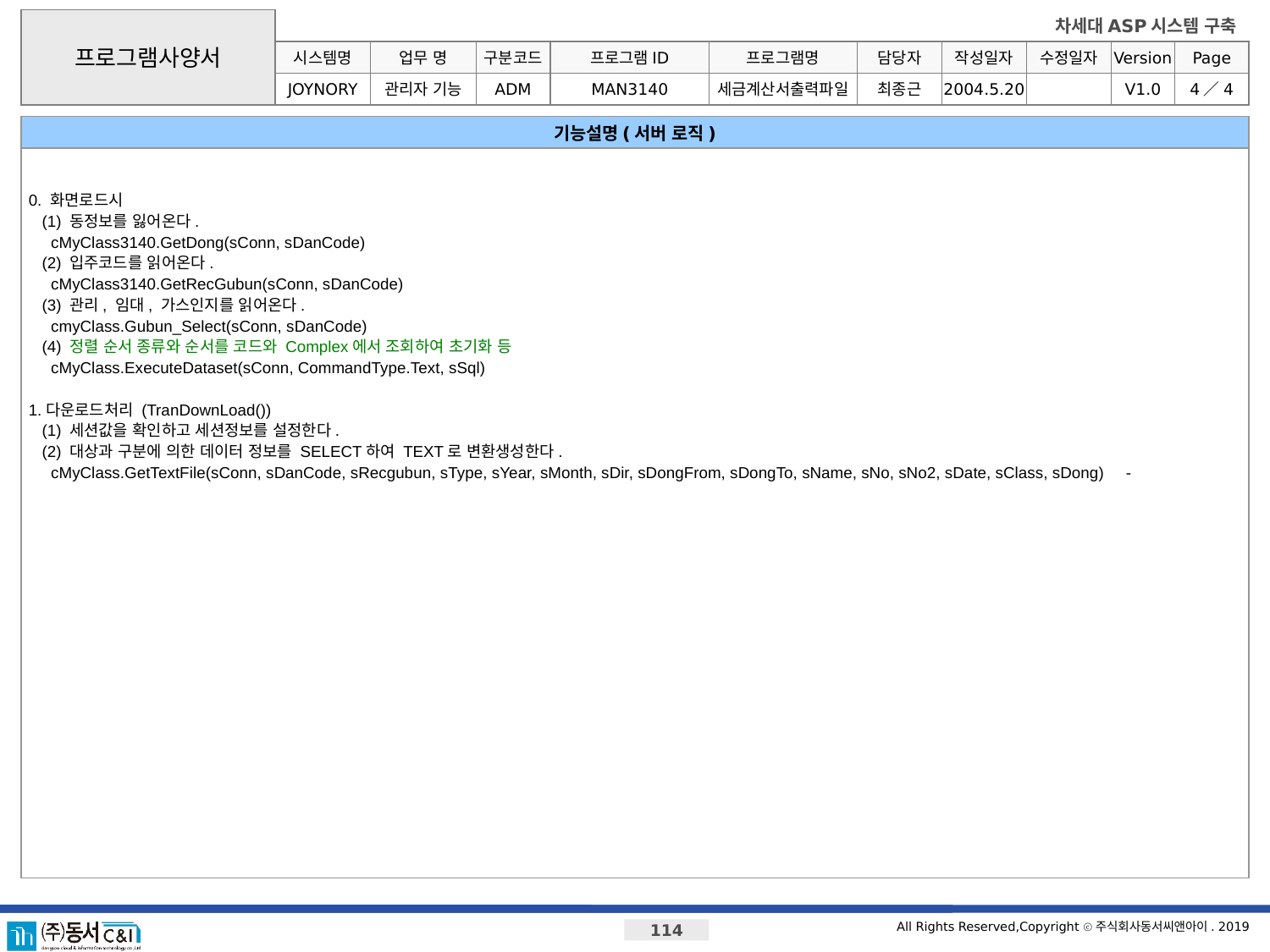

프로그램사양서
시스템명
업무 명
구분코드
프로그램ID
프로그램명
JOYNORY
관리자 기능
ADM
MAN3140
세금계산서출력파일
최종근
2004.5.20

V1.0
4／4
기능설명(서버 로직)
0. 화면로드시
   (1) 동정보를 잃어온다.
     cMyClass3140.GetDong(sConn, sDanCode)
   (2) 입주코드를 읽어온다.
     cMyClass3140.GetRecGubun(sConn, sDanCode)
   (3) 관리, 임대, 가스인지를 읽어온다.
     cmyClass.Gubun_Select(sConn, sDanCode)
   (4) 정렬 순서 종류와 순서를 코드와 Complex에서 조회하여 초기화 등
     cMyClass.ExecuteDataset(sConn, CommandType.Text, sSql)

1.다운로드처리 (TranDownLoad())
   (1) 세션값을 확인하고 세션정보를 설정한다.
   (2) 대상과 구분에 의한 데이터 정보를 SELECT하여 TEXT로 변환생성한다.
     cMyClass.GetTextFile(sConn, sDanCode, sRecgubun, sType, sYear, sMonth, sDir, sDongFrom, sDongTo, sName, sNo, sNo2, sDate, sClass, sDong)     -